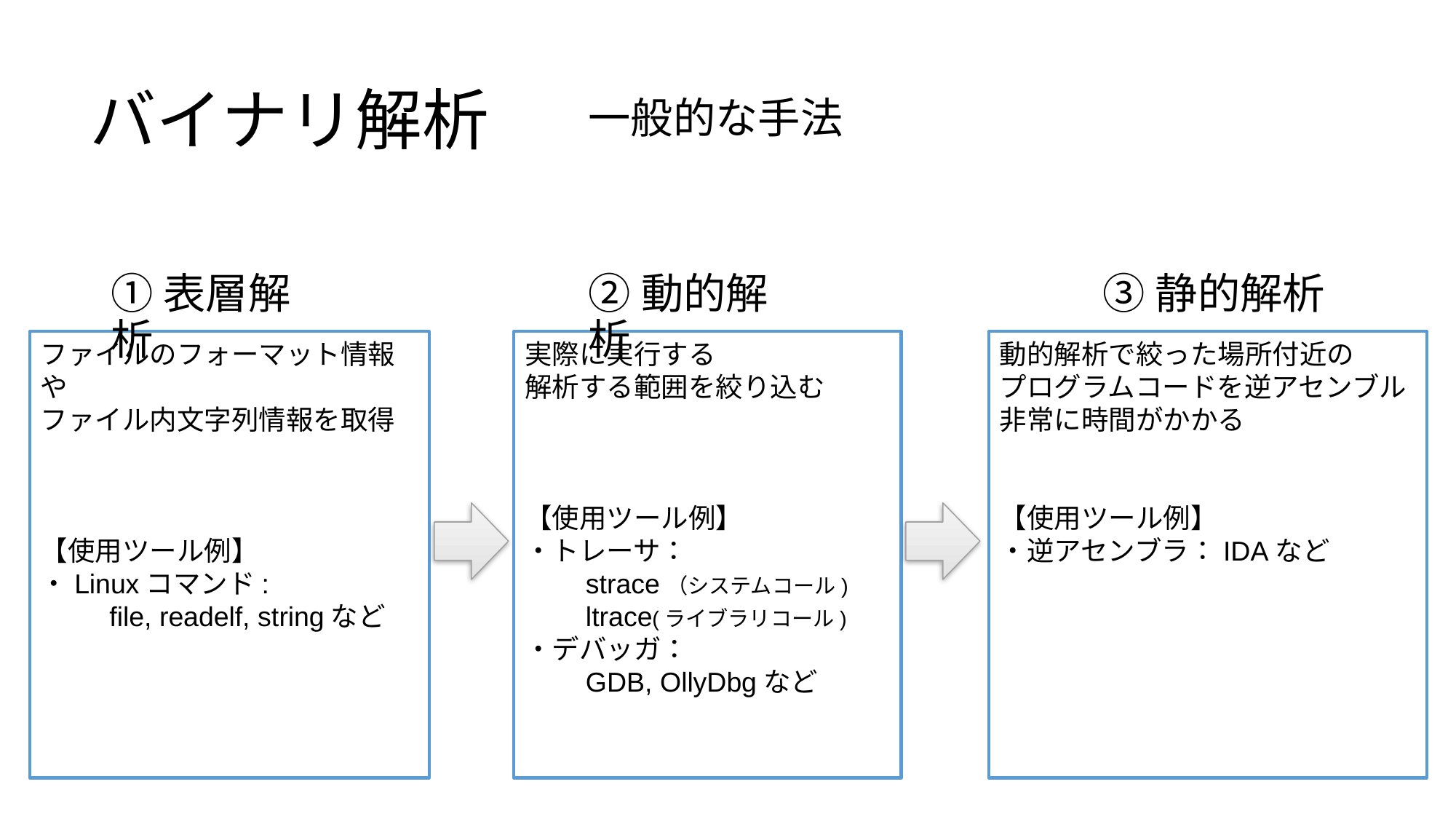

# バイナリ解析
一般的な手法
②動的解析
①表層解析
③静的解析
ファイルのフォーマット情報や
ファイル内文字列情報を取得

【使用ツール例】
・Linuxコマンド:
　　 file, readelf, stringなど
実際に実行する
解析する範囲を絞り込む

【使用ツール例】
・トレーサ：
　　strace（システムコール)
　　ltrace(ライブラリコール)
・デバッガ：
　　GDB, OllyDbgなど
動的解析で絞った場所付近の
プログラムコードを逆アセンブル
非常に時間がかかる

【使用ツール例】
・逆アセンブラ：IDAなど